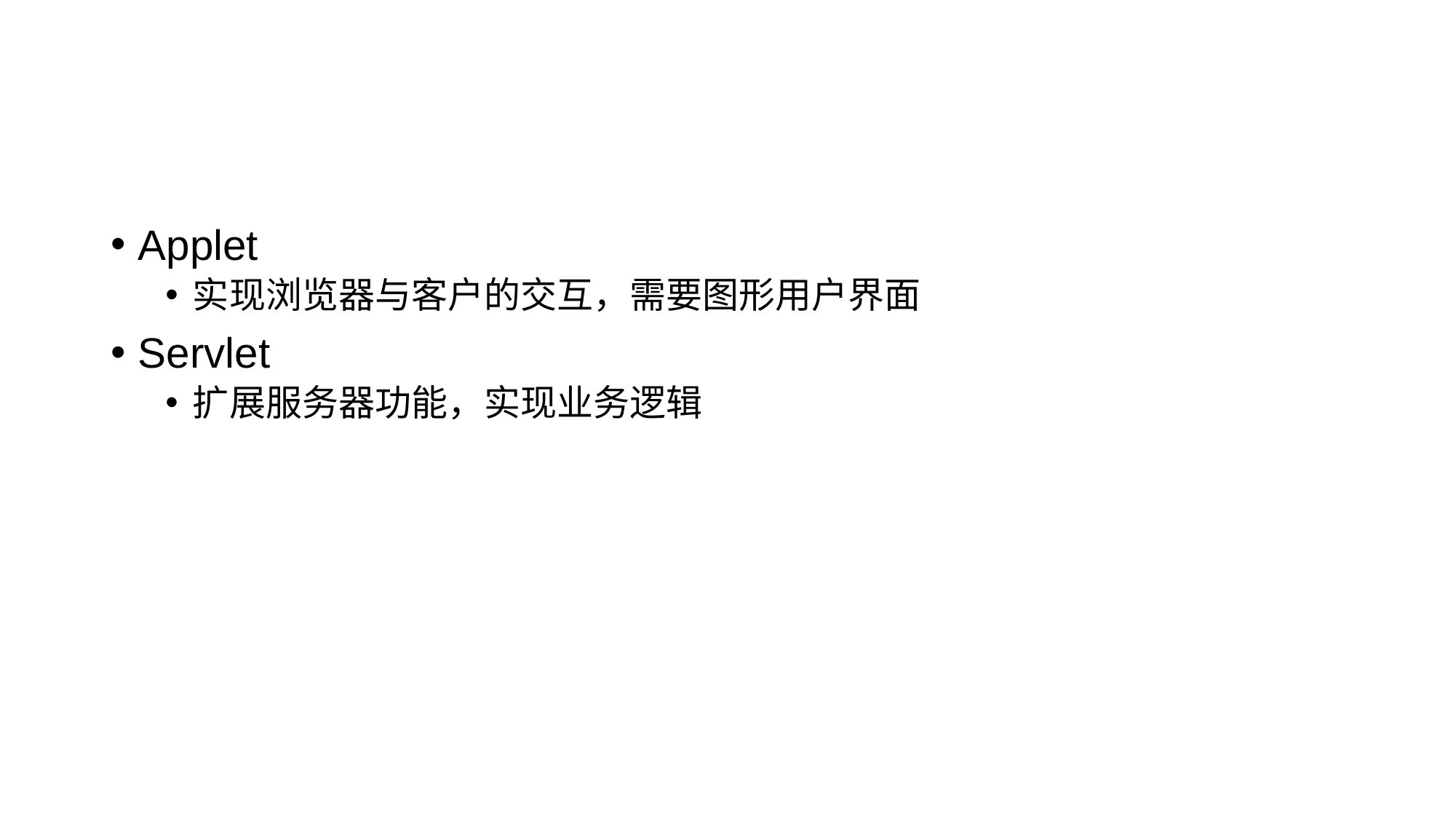

#
Applet
实现浏览器与客户的交互，需要图形用户界面
Servlet
扩展服务器功能，实现业务逻辑